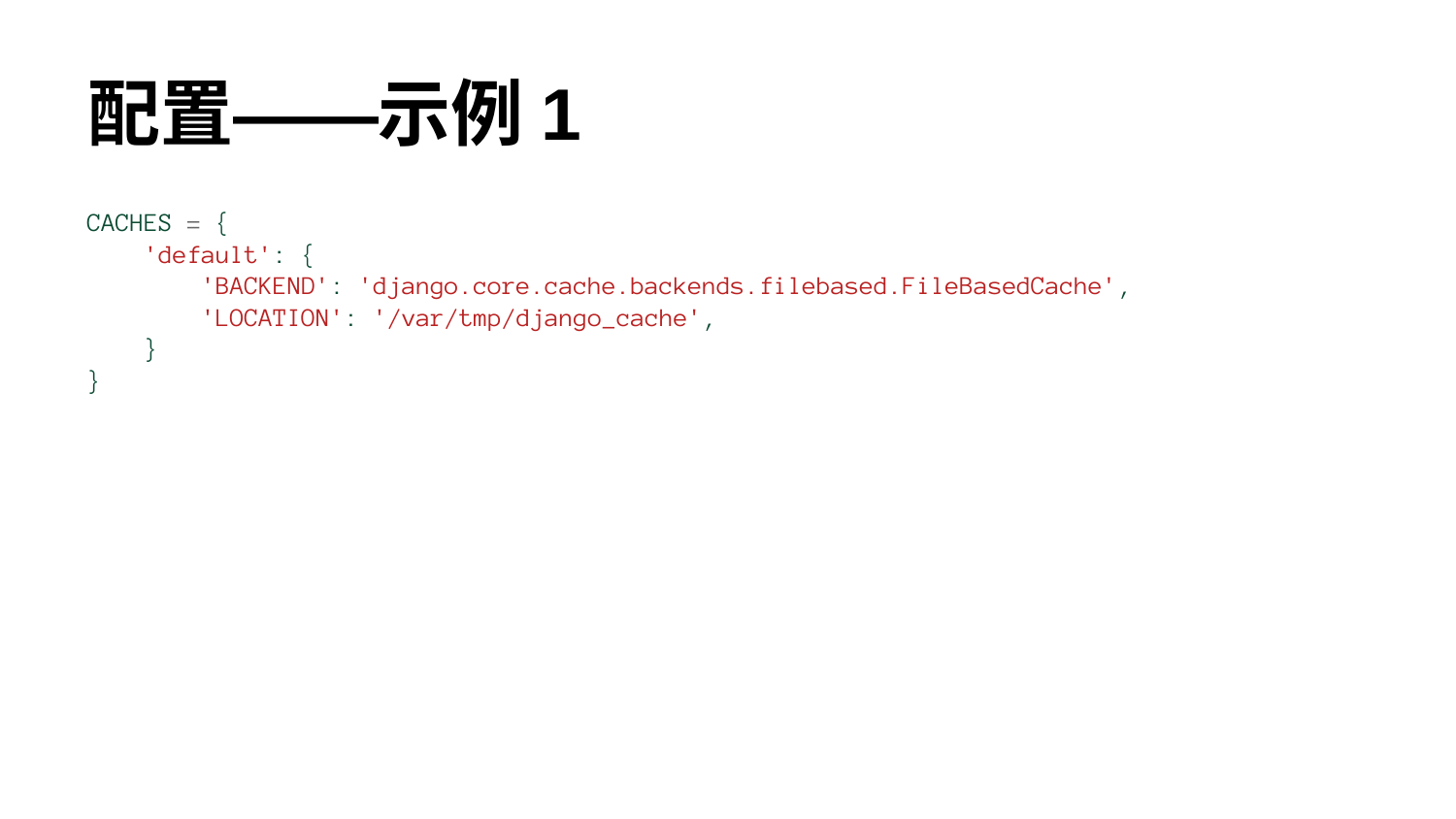

# 配置——示例1
CACHES = {
    'default': {
        'BACKEND': 'django.core.cache.backends.filebased.FileBasedCache',
        'LOCATION': '/var/tmp/django_cache',
    }
}